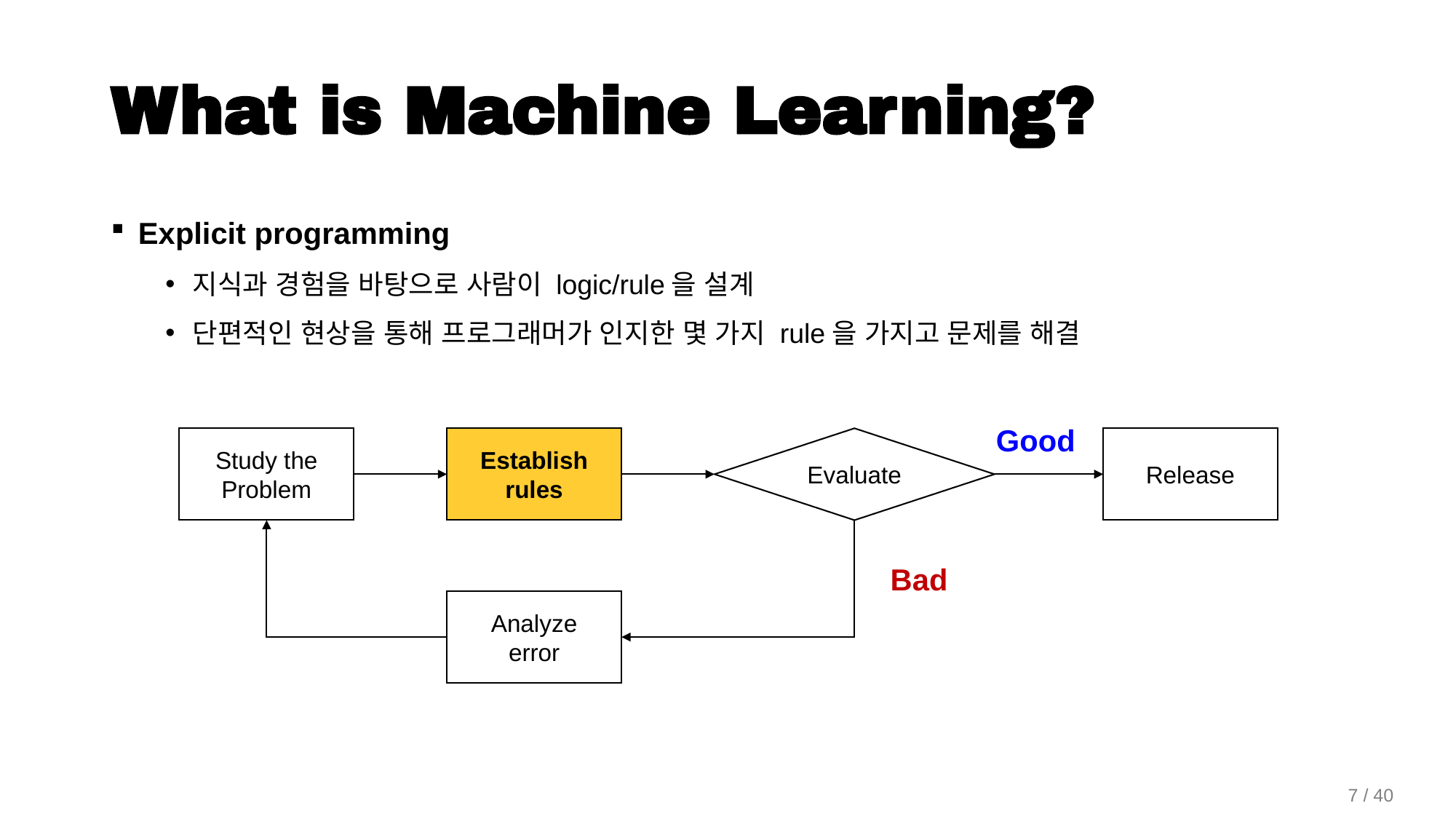

What is Machine Learning?
Explicit programming
지식과 경험을 바탕으로 사람이 logic/rule을 설계
단편적인 현상을 통해 프로그래머가 인지한 몇 가지 rule을 가지고 문제를 해결

Good
Study the
Problem
Establish
rules
Evaluate
Release
Bad
Analyze
error